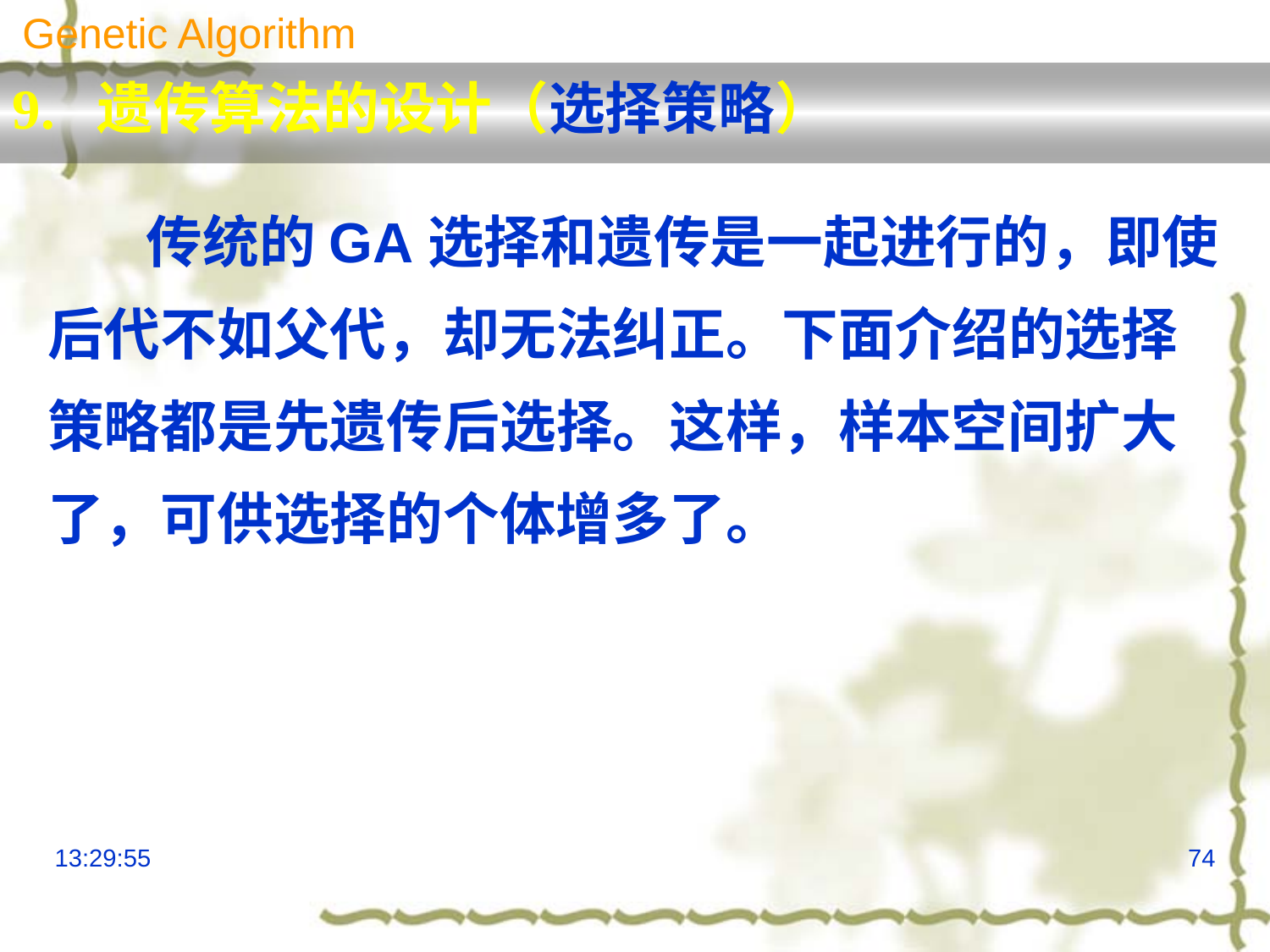

Genetic Algorithm
9.  遗传算法的设计（选择策略）
	传统的GA选择和遗传是一起进行的，即使
后代不如父代，却无法纠正。下面介绍的选择
策略都是先遗传后选择。这样，样本空间扩大
了，可供选择的个体增多了。
13:29:55
74